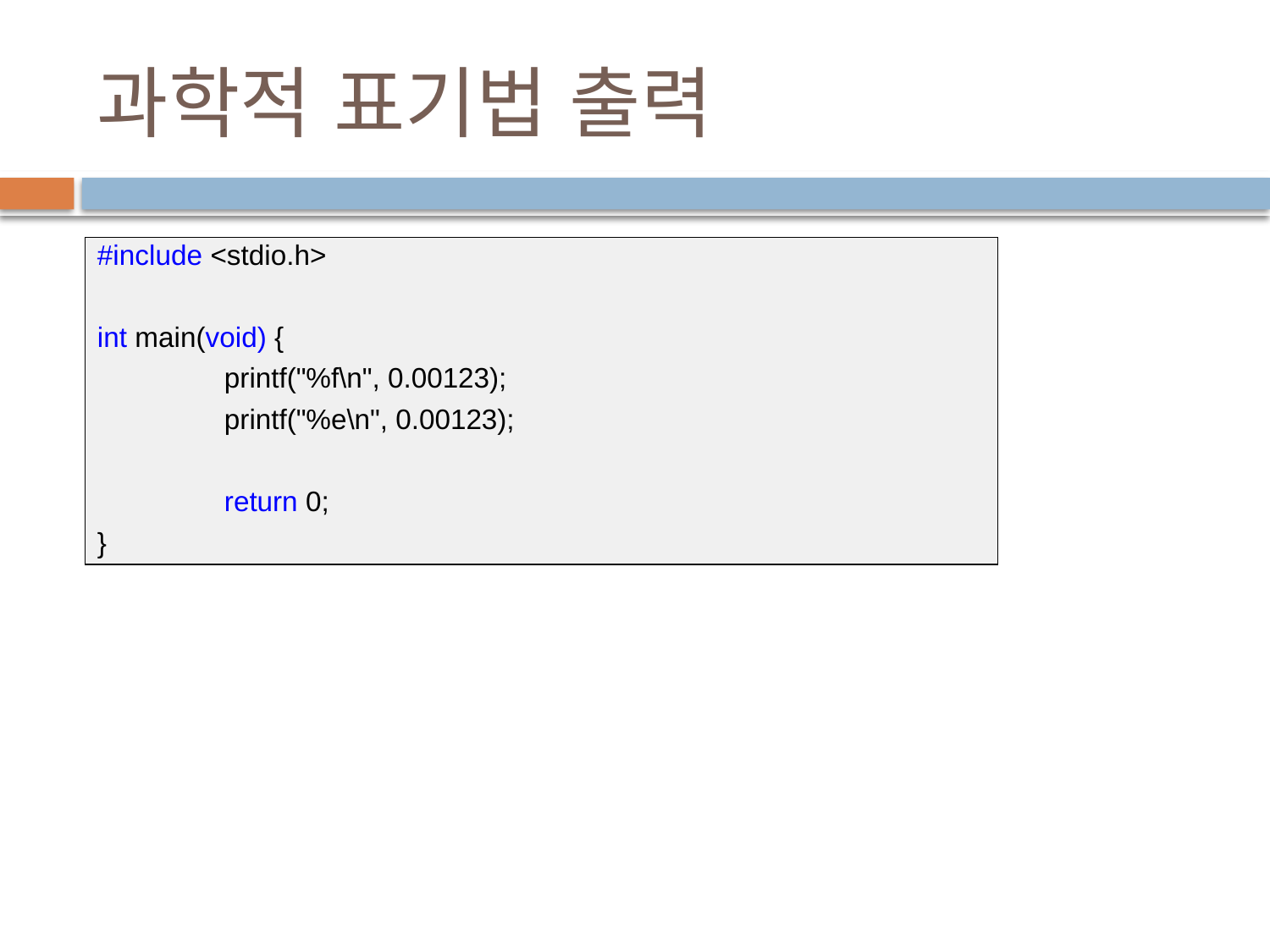

# 과학적 표기법 출력
#include <stdio.h>

int main(void) {
	printf("%f\n", 0.00123);
	printf("%e\n", 0.00123);

	return 0;
}